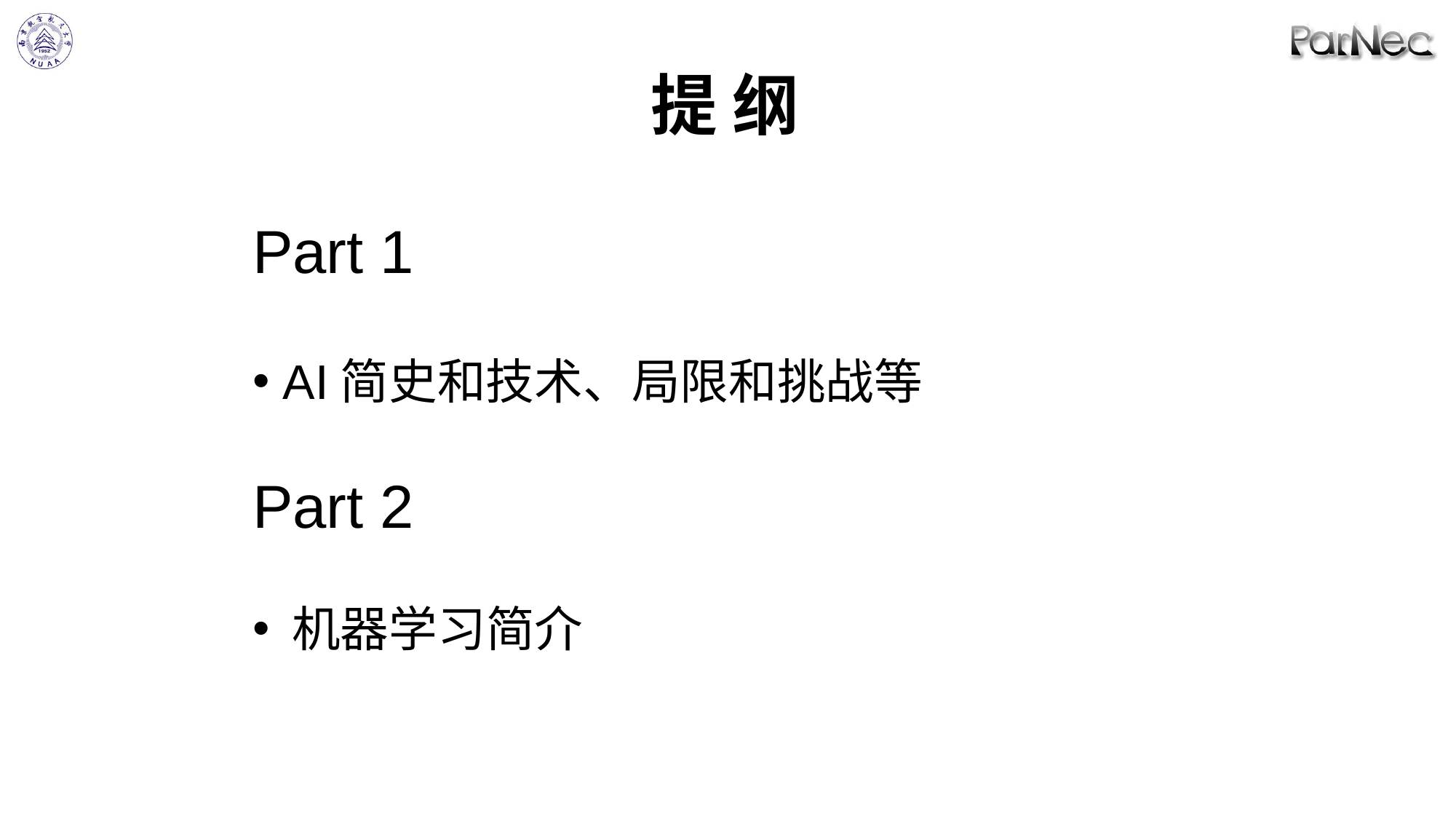

# 提 纲
Part 1

 AI简史和技术、局限和挑战等

Part 2

 机器学习简介